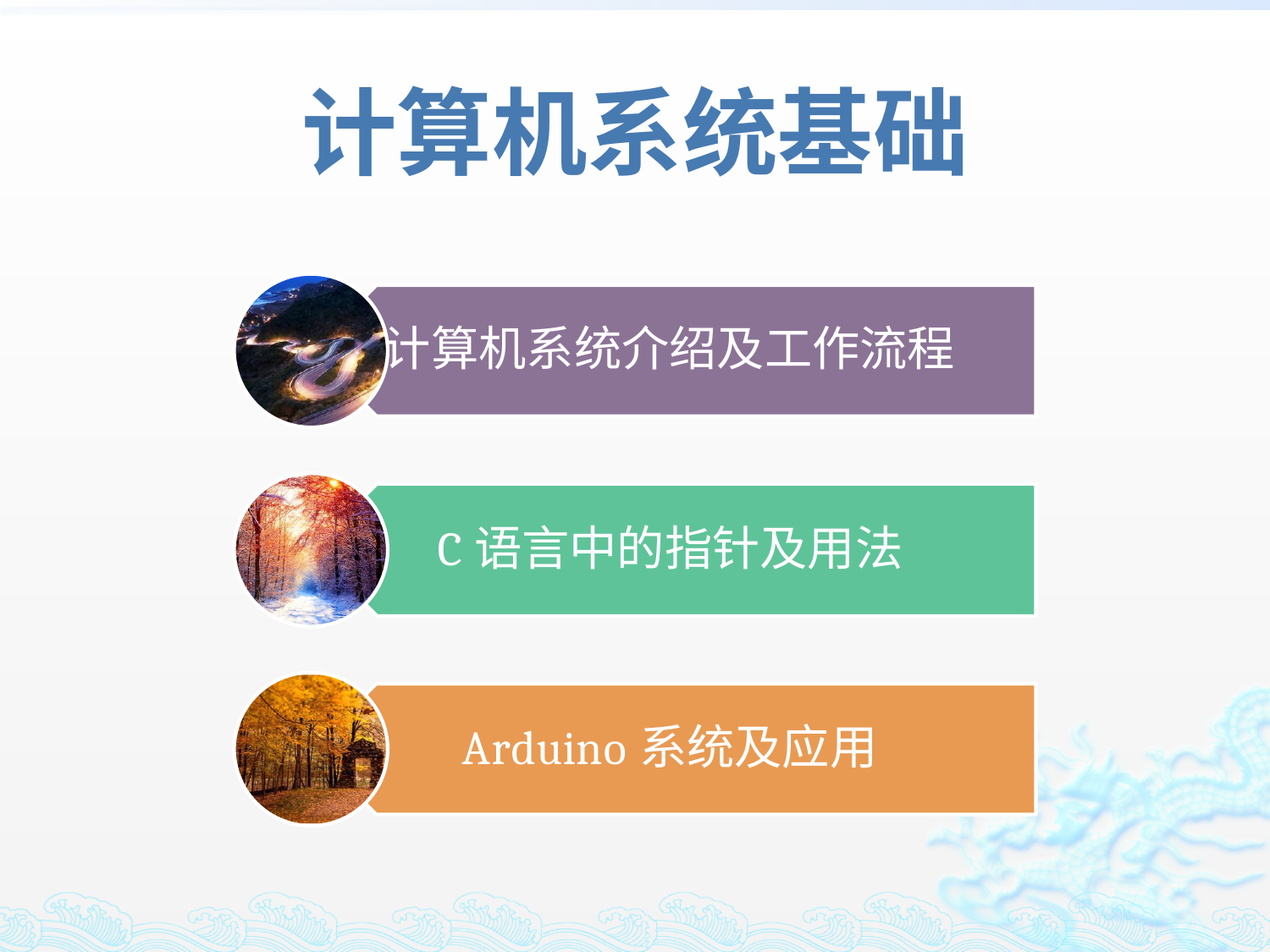

计算机系统基础
计算机系统介绍及工作流程
C语言中的指针及用法
Arduino系统及应用